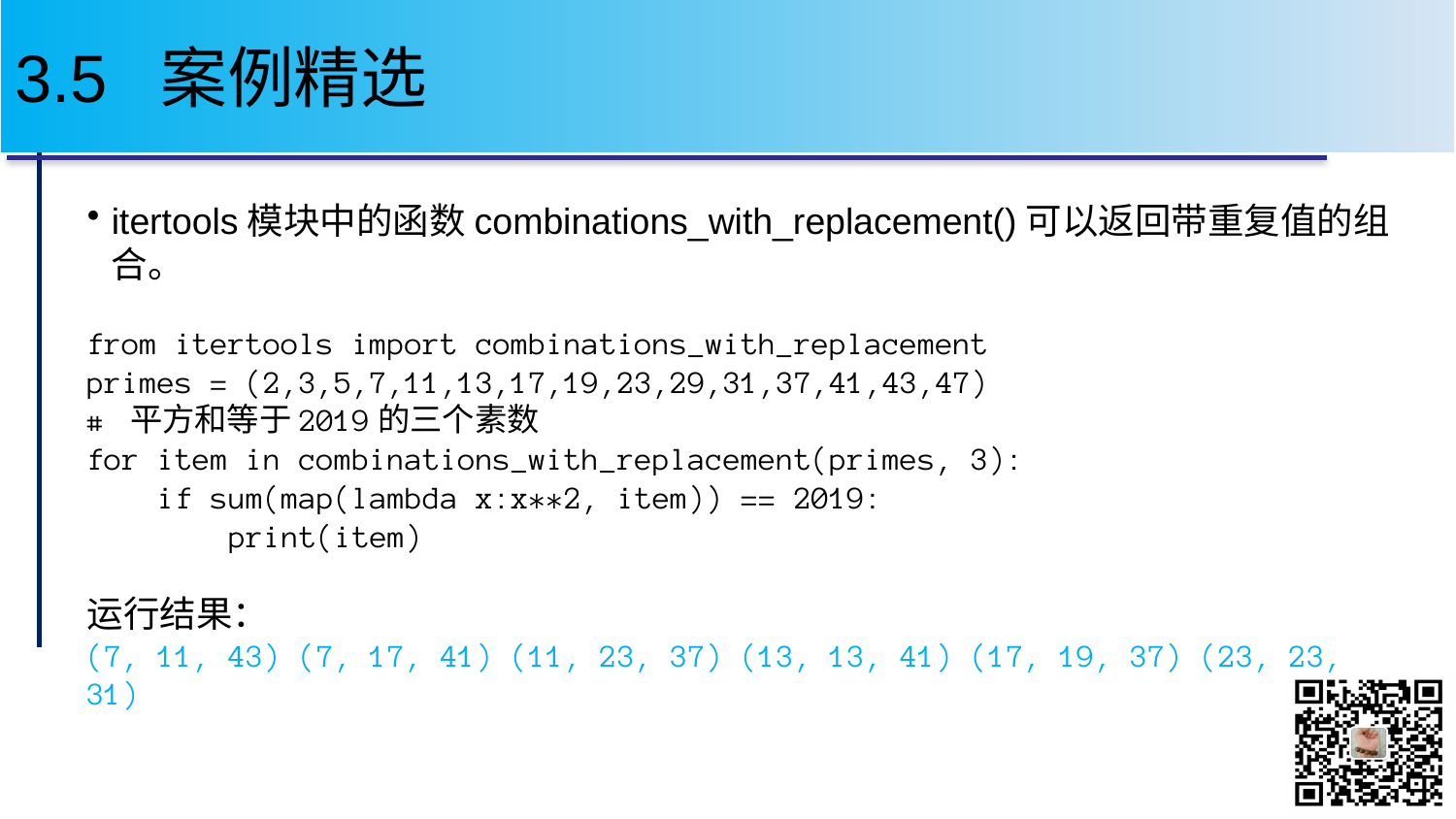

# 3.5  案例精选
itertools模块中的函数combinations_with_replacement()可以返回带重复值的组合。

from itertools import combinations_with_replacement
primes = (2,3,5,7,11,13,17,19,23,29,31,37,41,43,47)
# 平方和等于2019的三个素数
for item in combinations_with_replacement(primes, 3):
    if sum(map(lambda x:x**2, item)) == 2019:
        print(item)

运行结果：
(7, 11, 43) (7, 17, 41) (11, 23, 37) (13, 13, 41) (17, 19, 37) (23, 23, 31)